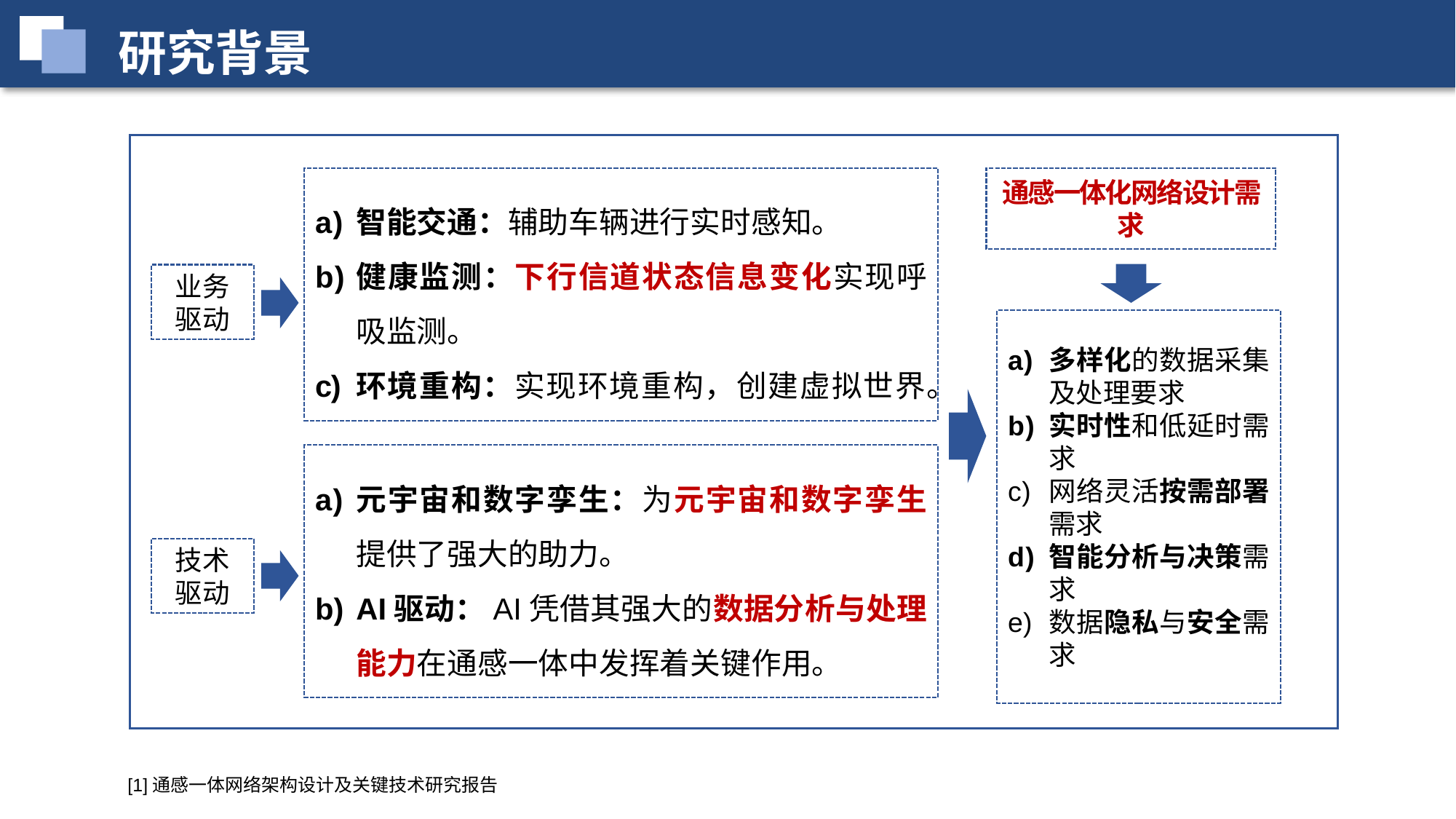

研究背景

智能交通：辅助车辆进行实时感知。
健康监测：下行信道状态信息变化实现呼吸监测。
环境重构：实现环境重构，创建虚拟世界。

通感一体化网络设计需求

业务驱动

多样化的数据采集及处理要求
实时性和低延时需求
网络灵活按需部署需求
智能分析与决策需求
数据隐私与安全需求

元宇宙和数字孪生：为元宇宙和数字孪生提供了强大的助力。
AI驱动：AI凭借其强大的数据分析与处理能力在通感一体中发挥着关键作用。

技术驱动

[1]通感一体网络架构设计及关键技术研究报告